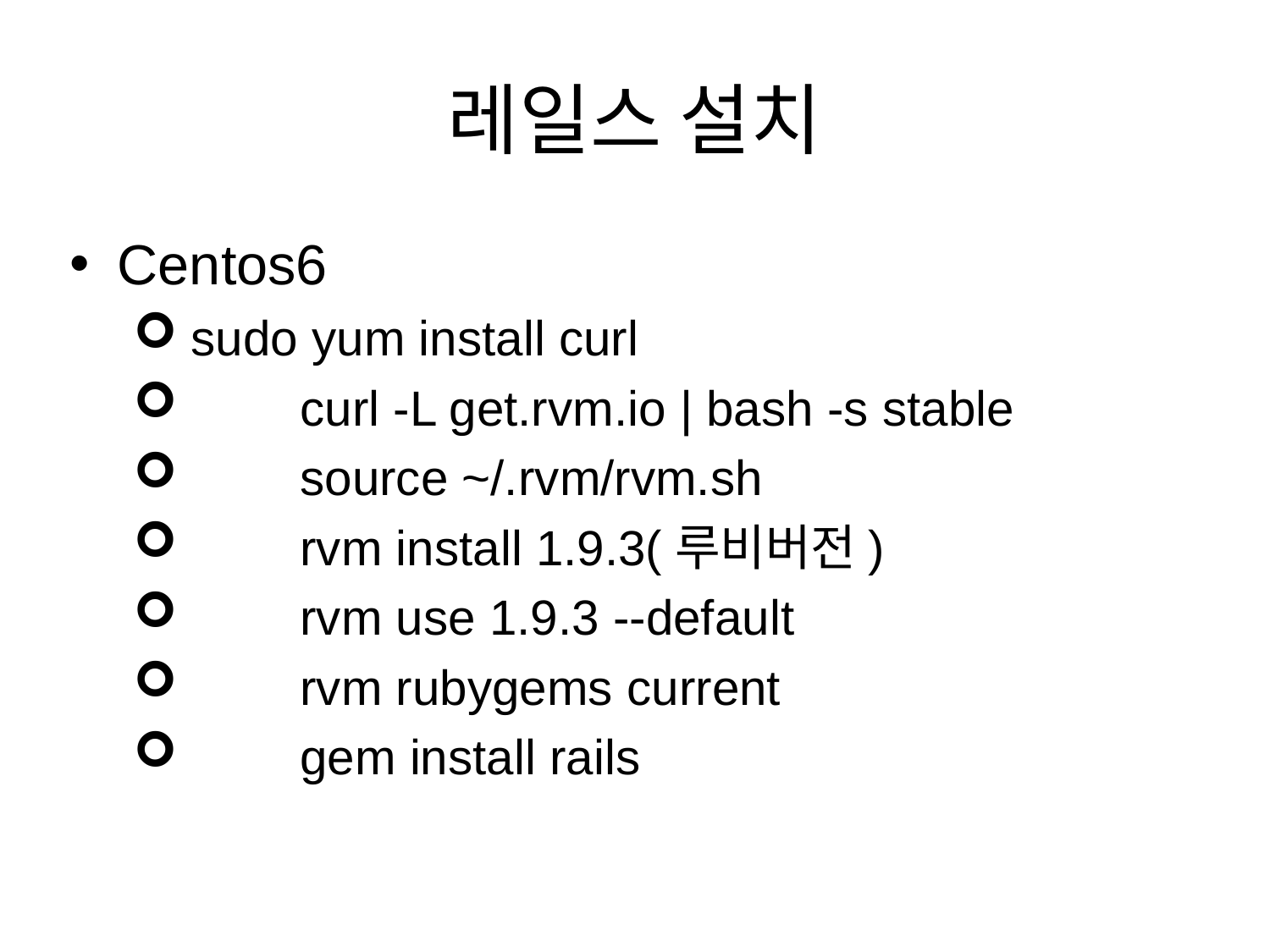

# 레일스 설치
Centos6
 sudo yum install curl
	curl -L get.rvm.io | bash -s stable
	source ~/.rvm/rvm.sh
	rvm install 1.9.3(루비버전)
	rvm use 1.9.3 --default
	rvm rubygems current
	gem install rails